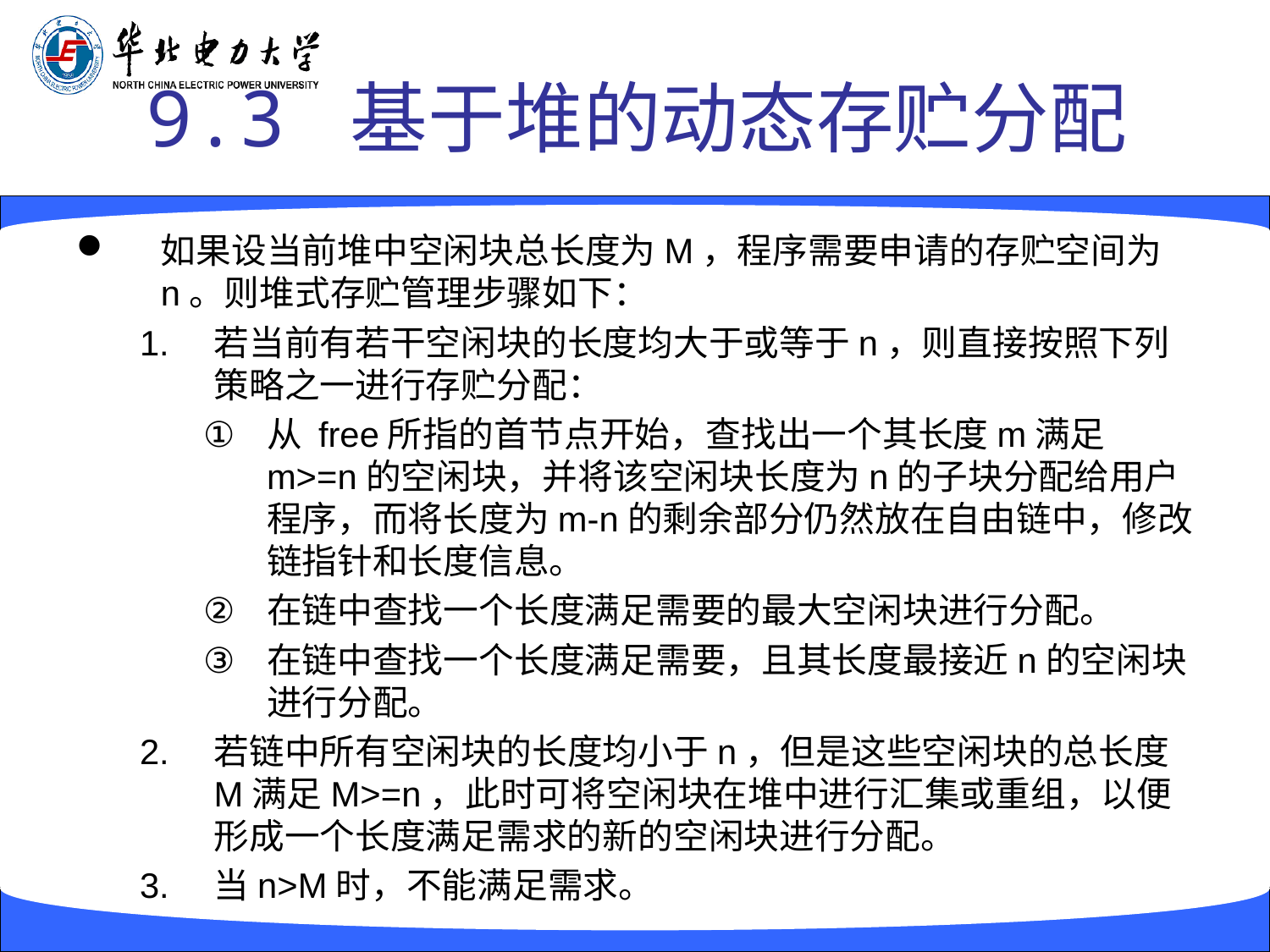

# 9.3 基于堆的动态存贮分配
如果设当前堆中空闲块总长度为M，程序需要申请的存贮空间为n。则堆式存贮管理步骤如下：
若当前有若干空闲块的长度均大于或等于n，则直接按照下列策略之一进行存贮分配：
从 free所指的首节点开始，查找出一个其长度m满足m>=n的空闲块，并将该空闲块长度为n的子块分配给用户程序，而将长度为m-n的剩余部分仍然放在自由链中，修改链指针和长度信息。
在链中查找一个长度满足需要的最大空闲块进行分配。
在链中查找一个长度满足需要，且其长度最接近n的空闲块进行分配。
若链中所有空闲块的长度均小于n，但是这些空闲块的总长度M满足M>=n，此时可将空闲块在堆中进行汇集或重组，以便形成一个长度满足需求的新的空闲块进行分配。
当n>M时，不能满足需求。